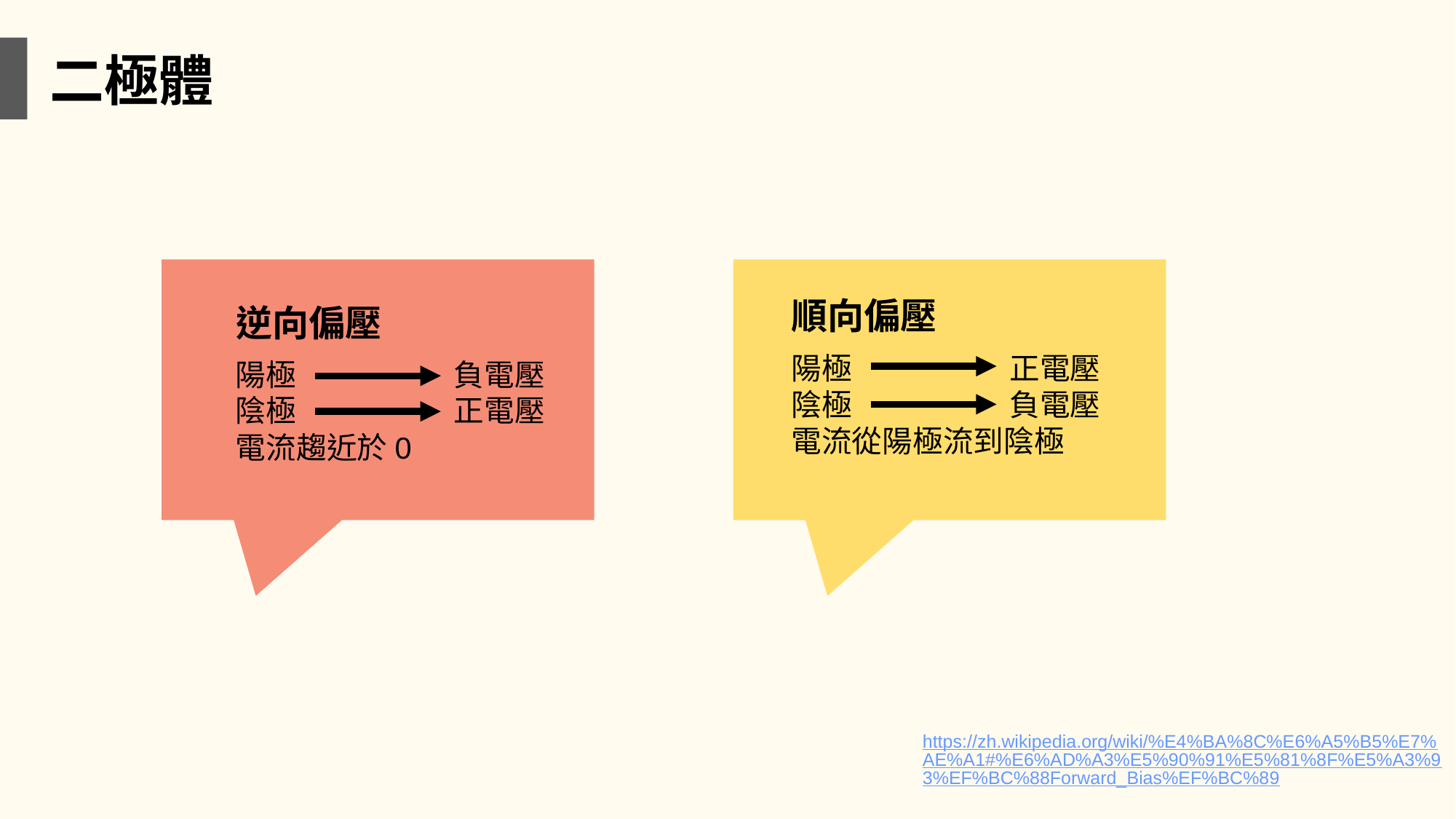

二極體

順向偏壓
逆向偏壓
陽極		正電壓
陰極		負電壓
電流從陽極流到陰極
陽極		負電壓
陰極		正電壓
電流趨近於0
https://zh.wikipedia.org/wiki/%E4%BA%8C%E6%A5%B5%E7%AE%A1#%E6%AD%A3%E5%90%91%E5%81%8F%E5%A3%93%EF%BC%88Forward_Bias%EF%BC%89